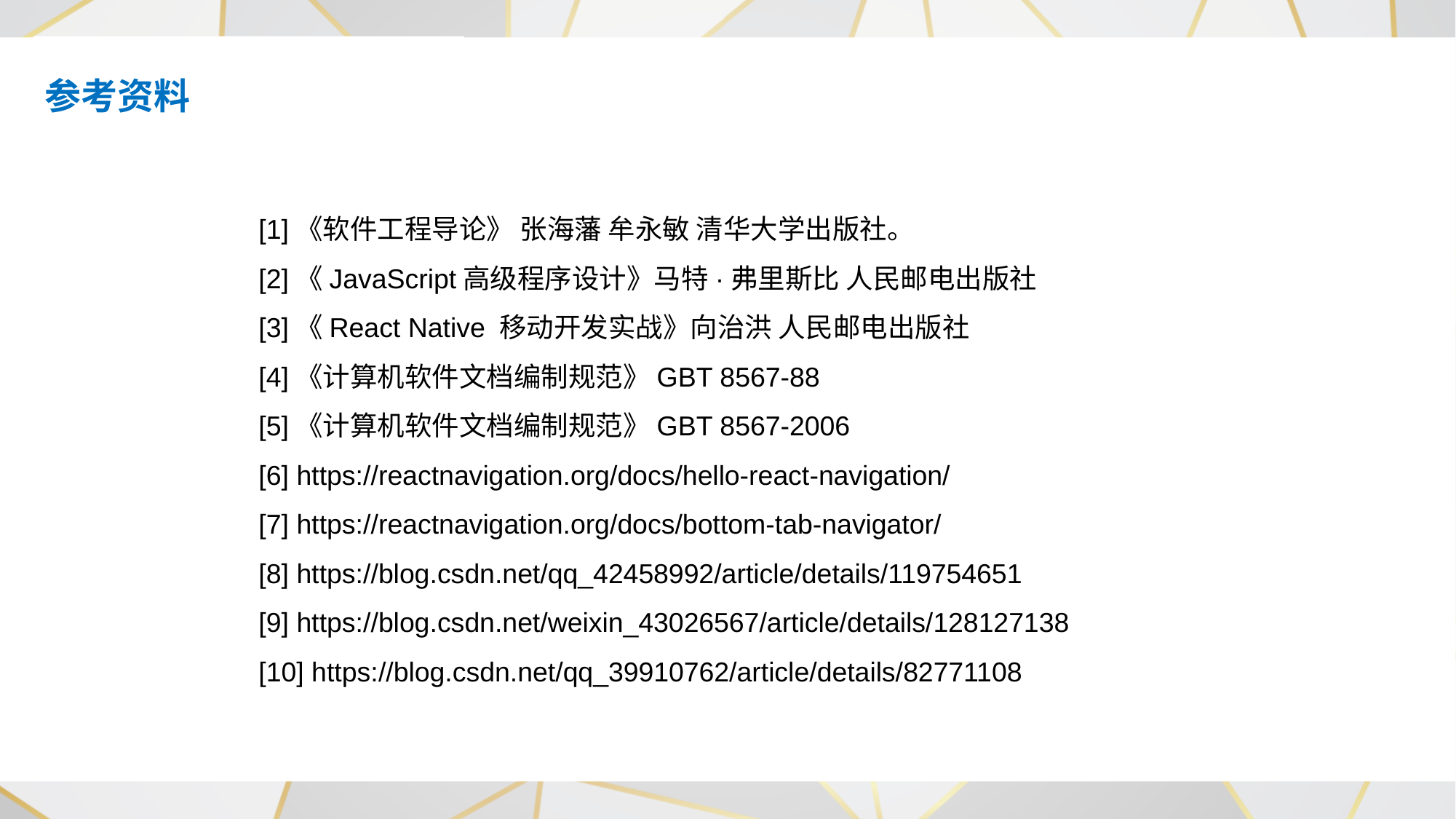

参考资料
[1]《软件工程导论》 张海藩 牟永敏 清华大学出版社。
[2]《JavaScript高级程序设计》马特·弗里斯比 人民邮电出版社
[3]《React Native 移动开发实战》向治洪 人民邮电出版社
[4]《计算机软件文档编制规范》GBT 8567-88
[5]《计算机软件文档编制规范》GBT 8567-2006
[6] https://reactnavigation.org/docs/hello-react-navigation/
[7] https://reactnavigation.org/docs/bottom-tab-navigator/
[8] https://blog.csdn.net/qq_42458992/article/details/119754651
[9] https://blog.csdn.net/weixin_43026567/article/details/128127138
[10] https://blog.csdn.net/qq_39910762/article/details/82771108